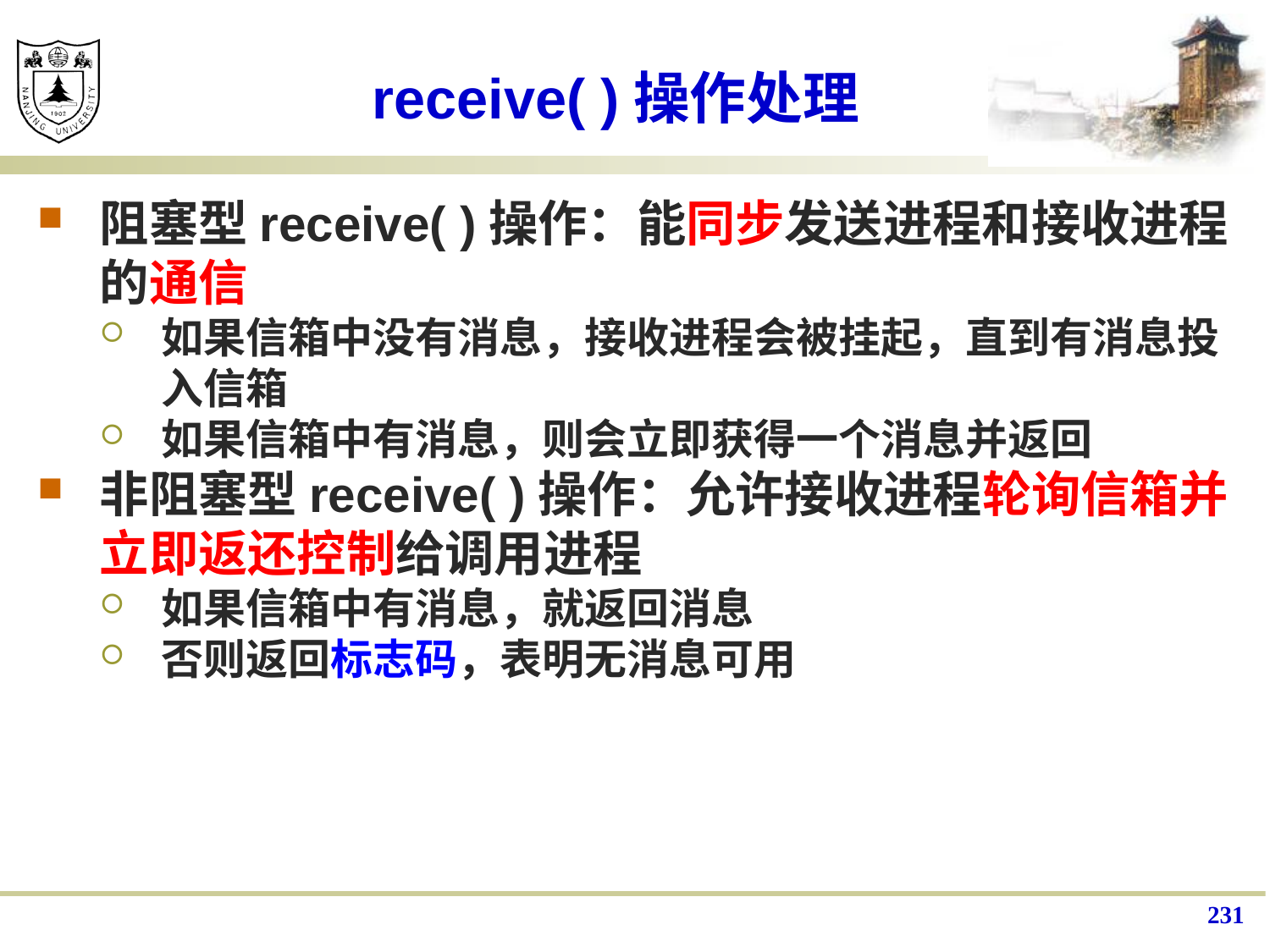

# receive( )操作处理
阻塞型receive( )操作：能同步发送进程和接收进程的通信
如果信箱中没有消息，接收进程会被挂起，直到有消息投入信箱
如果信箱中有消息，则会立即获得一个消息并返回
非阻塞型receive( )操作：允许接收进程轮询信箱并立即返还控制给调用进程
如果信箱中有消息，就返回消息
否则返回标志码，表明无消息可用
231